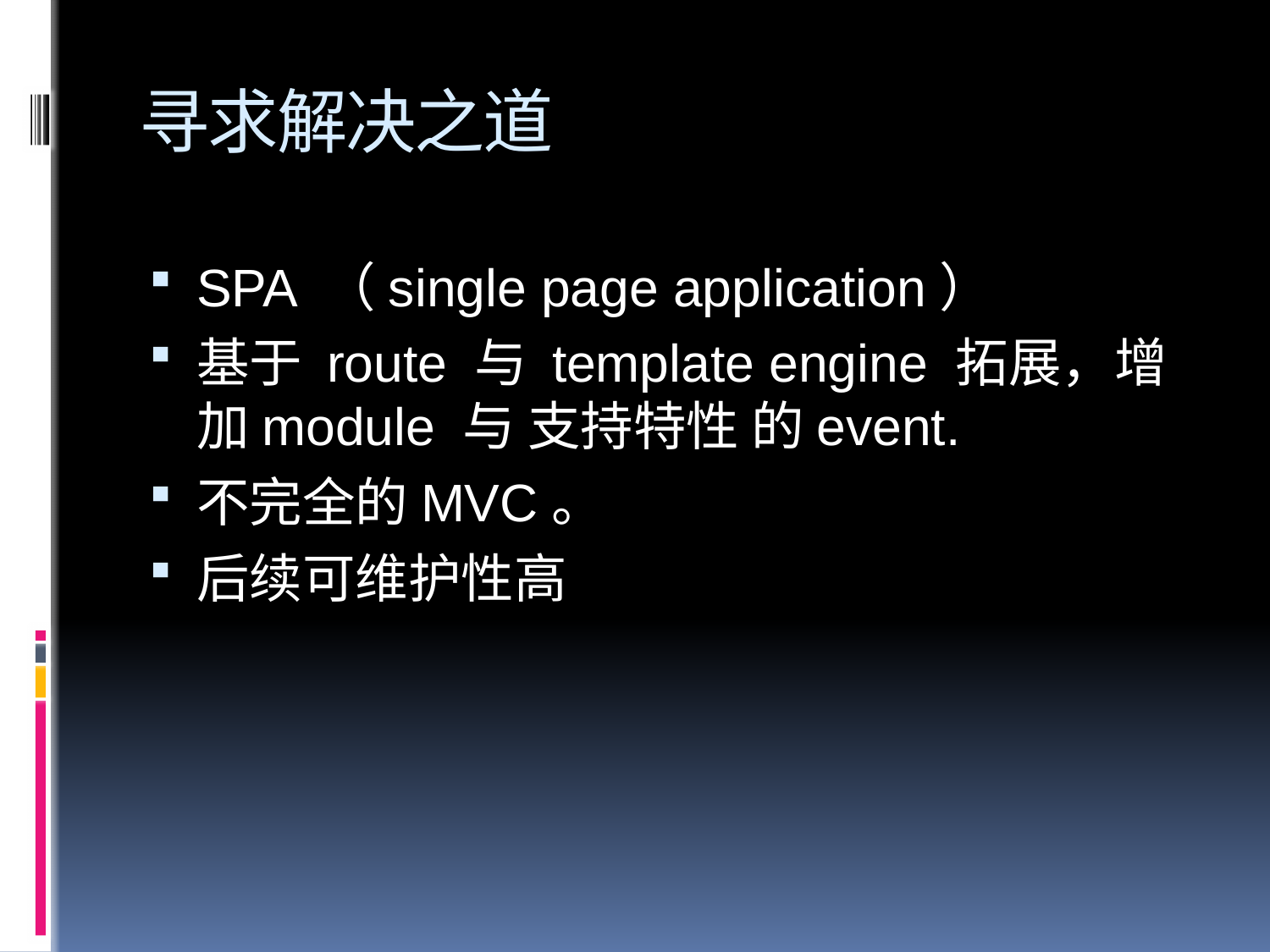

# 寻求解决之道
SPA （single page application）
基于 route 与 template engine 拓展，增加module 与 支持特性 的event.
不完全的MVC。
后续可维护性高